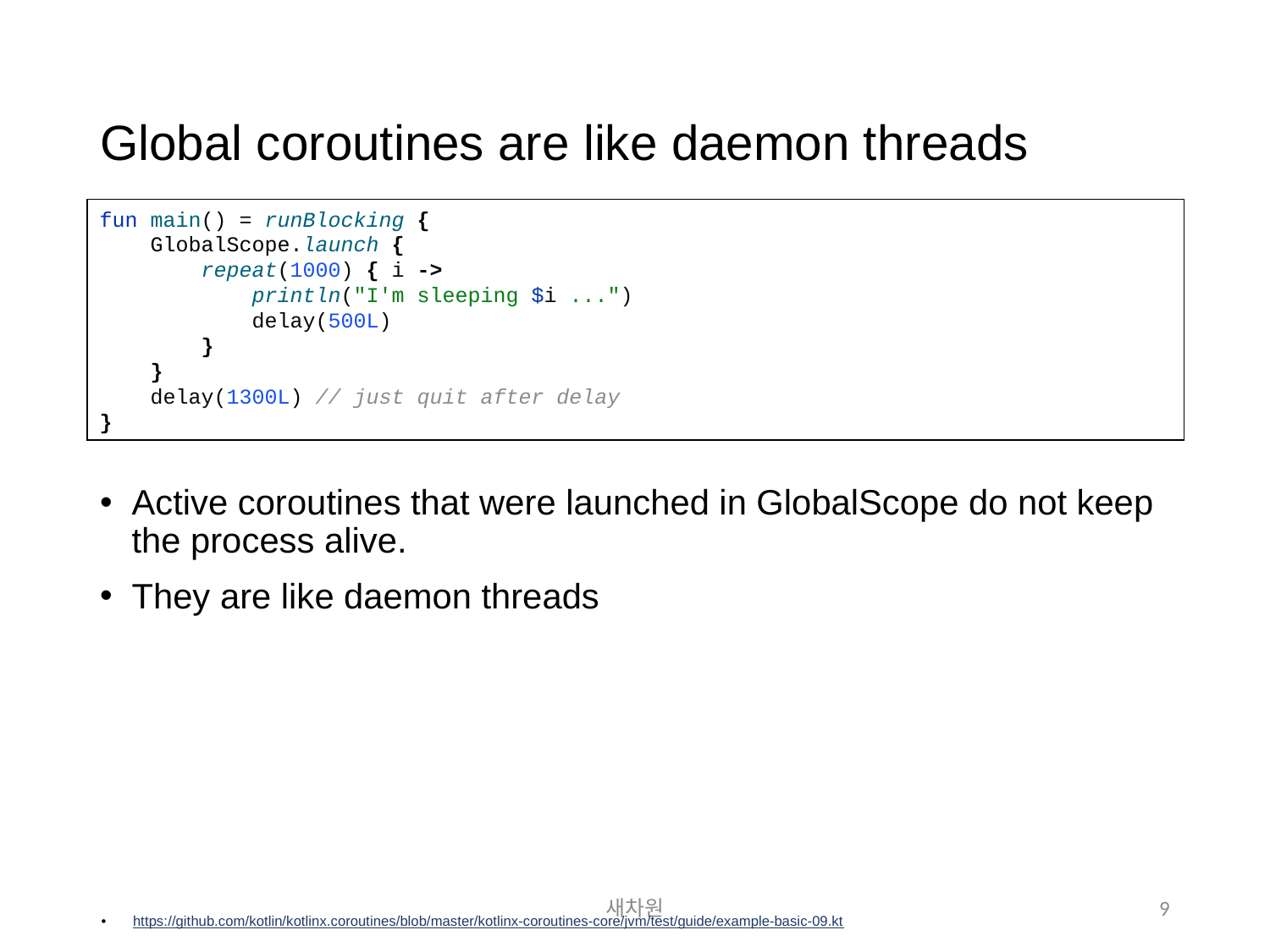

Global coroutines are like daemon threads
fun main() = runBlocking {
    GlobalScope.launch {
        repeat(1000) { i ->
            println("I'm sleeping $i ...")
            delay(500L)
        }
    }
    delay(1300L) // just quit after delay
}
Active coroutines that were launched in GlobalScope do not keep the process alive.
They are like daemon threads
새차원
9
https://github.com/kotlin/kotlinx.coroutines/blob/master/kotlinx-coroutines-core/jvm/test/guide/example-basic-09.kt